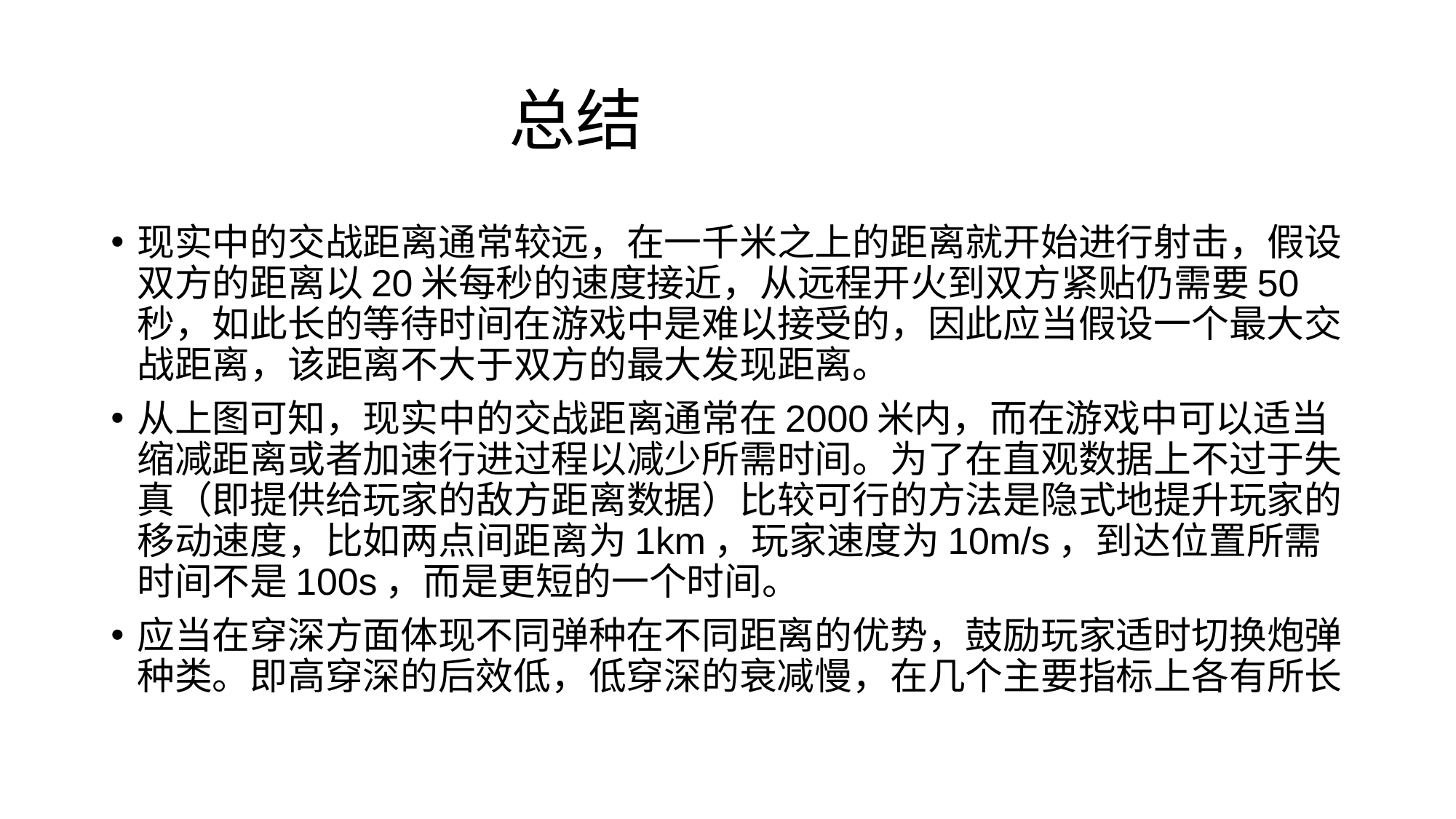

# 总结
现实中的交战距离通常较远，在一千米之上的距离就开始进行射击，假设双方的距离以20米每秒的速度接近，从远程开火到双方紧贴仍需要50秒，如此长的等待时间在游戏中是难以接受的，因此应当假设一个最大交战距离，该距离不大于双方的最大发现距离。
从上图可知，现实中的交战距离通常在2000米内，而在游戏中可以适当缩减距离或者加速行进过程以减少所需时间。为了在直观数据上不过于失真（即提供给玩家的敌方距离数据）比较可行的方法是隐式地提升玩家的移动速度，比如两点间距离为1km，玩家速度为10m/s，到达位置所需时间不是100s，而是更短的一个时间。
应当在穿深方面体现不同弹种在不同距离的优势，鼓励玩家适时切换炮弹种类。即高穿深的后效低，低穿深的衰减慢，在几个主要指标上各有所长